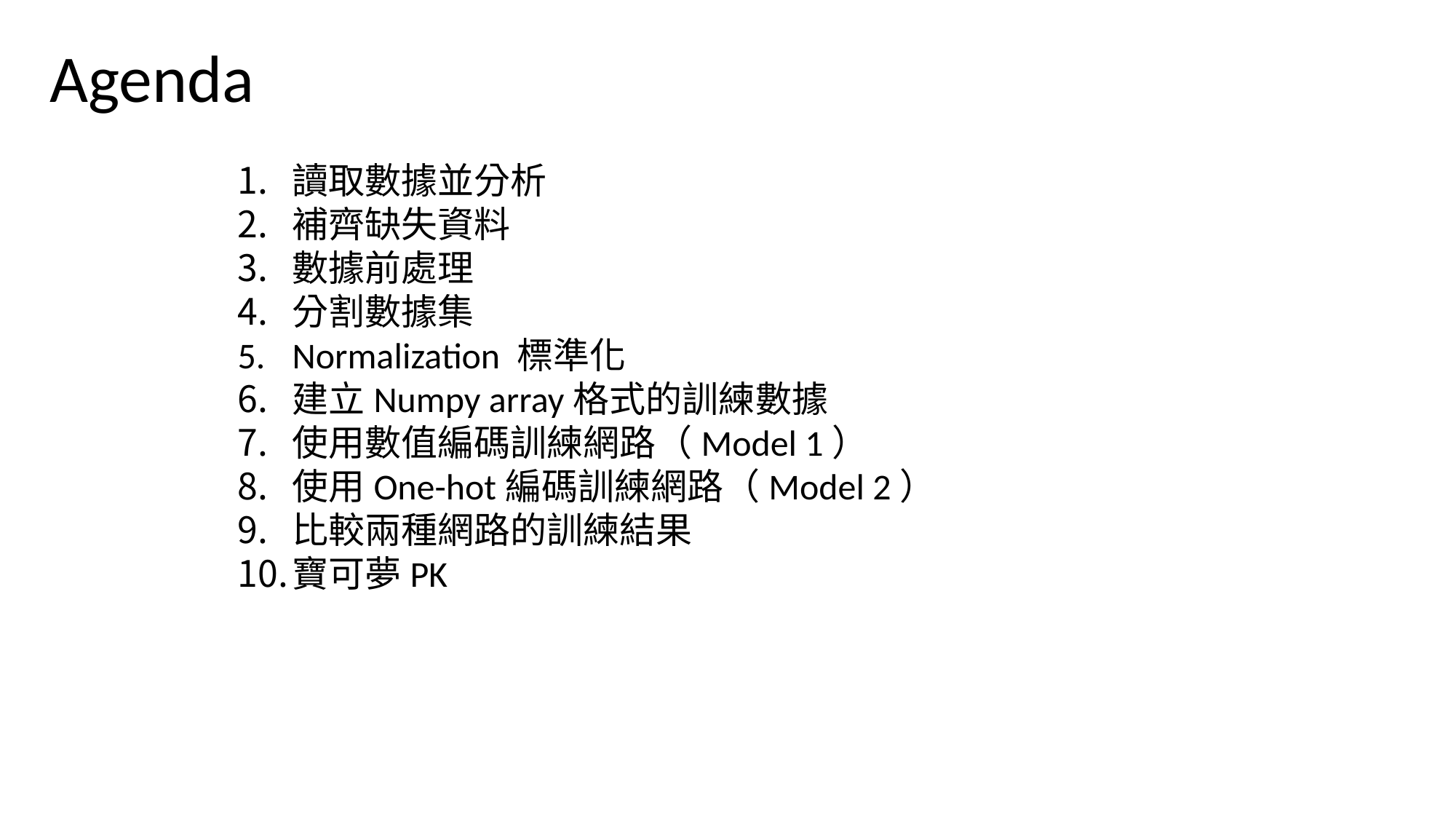

# Agenda
讀取數據並分析
補齊缺失資料
數據前處理
分割數據集
Normalization 標準化
建立Numpy array格式的訓練數據
使用數值編碼訓練網路（Model 1）
使用One-hot編碼訓練網路（Model 2）
比較兩種網路的訓練結果
寶可夢PK